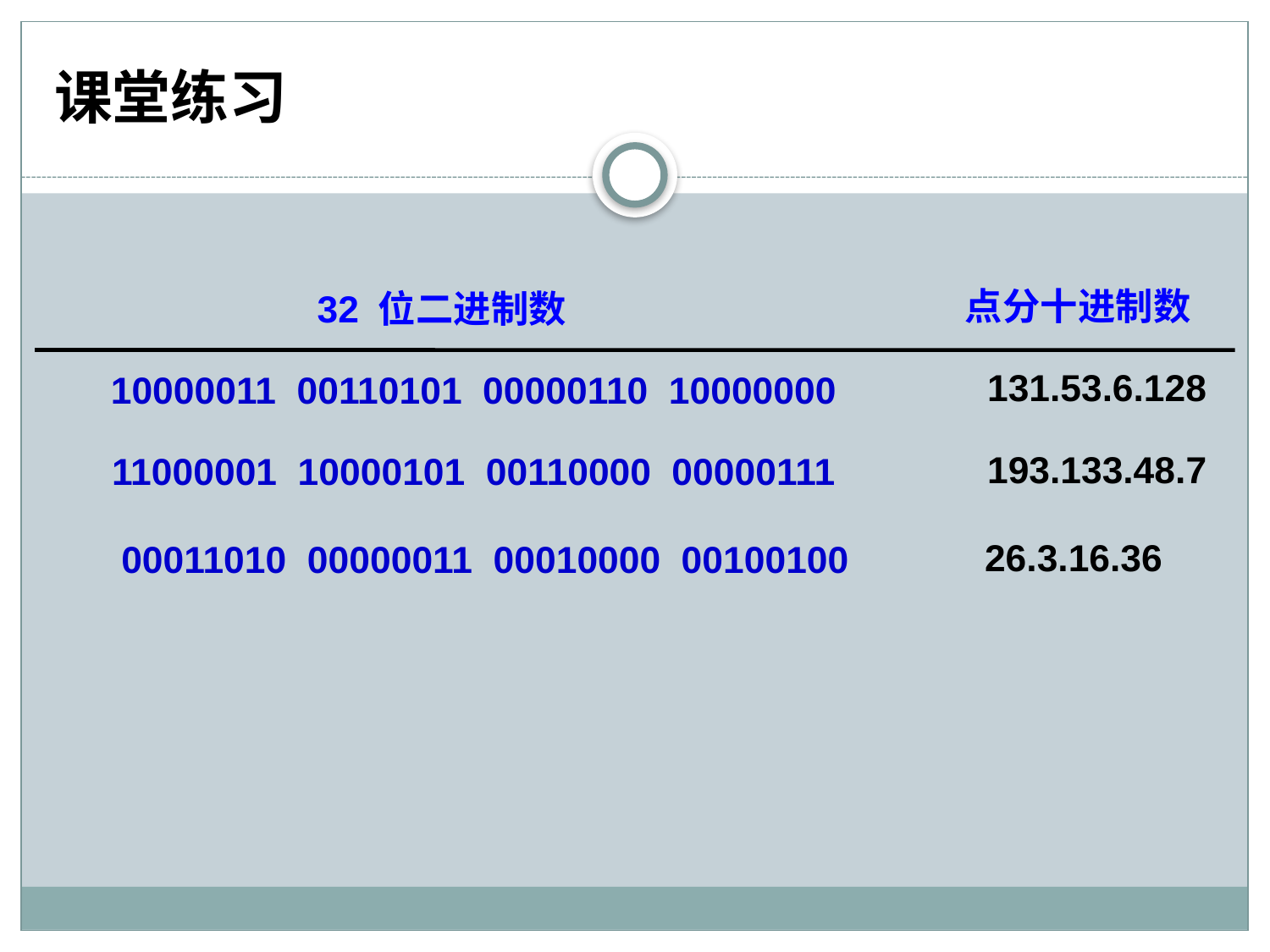

# 课堂练习

点分十进制数
32 位二进制数

131.53.6.128
10000011  00110101  00000110  10000000
193.133.48.7
11000001  10000101  00110000  00000111
26.3.16.36
00011010  00000011  00010000  00100100